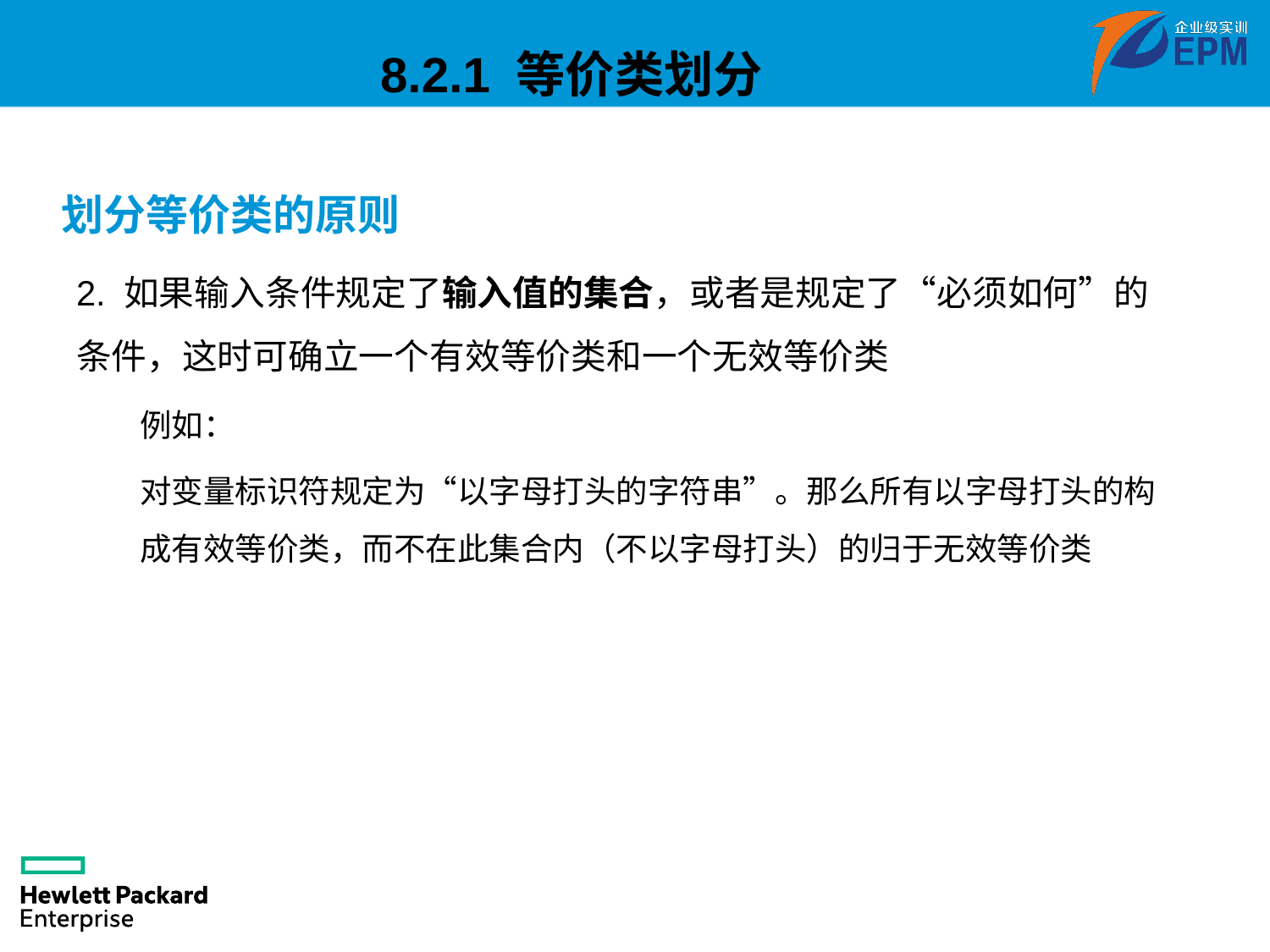

8.2.1 等价类划分
    划分等价类的原则
2. 如果输入条件规定了输入值的集合，或者是规定了“必须如何”的条件，这时可确立一个有效等价类和一个无效等价类
例如：
对变量标识符规定为“以字母打头的字符串”。那么所有以字母打头的构成有效等价类，而不在此集合内（不以字母打头）的归于无效等价类